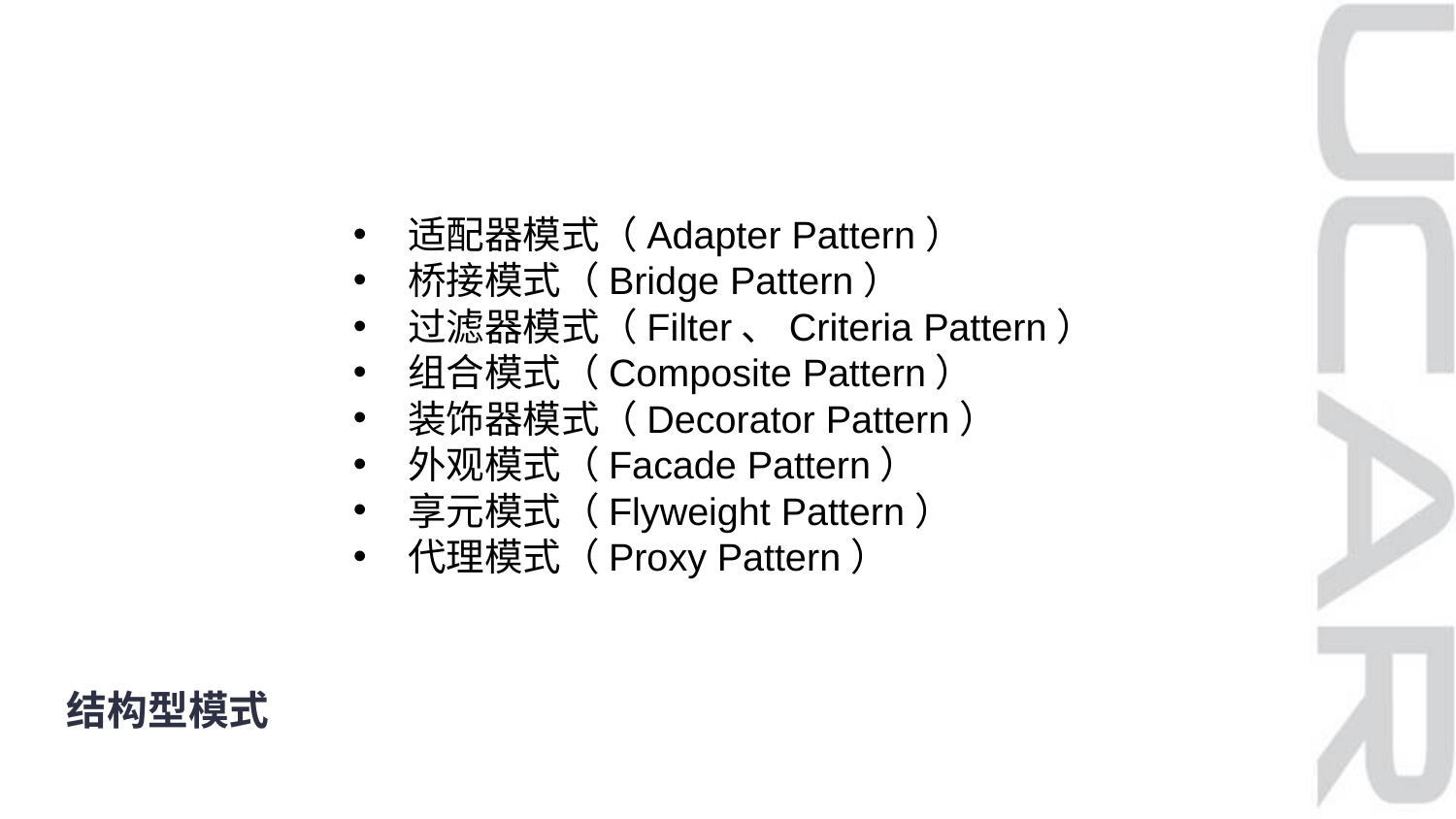

适配器模式（Adapter Pattern）
桥接模式（Bridge Pattern）
过滤器模式（Filter、Criteria Pattern）
组合模式（Composite Pattern）
装饰器模式（Decorator Pattern）
外观模式（Facade Pattern）
享元模式（Flyweight Pattern）
代理模式（Proxy Pattern）
结构型模式